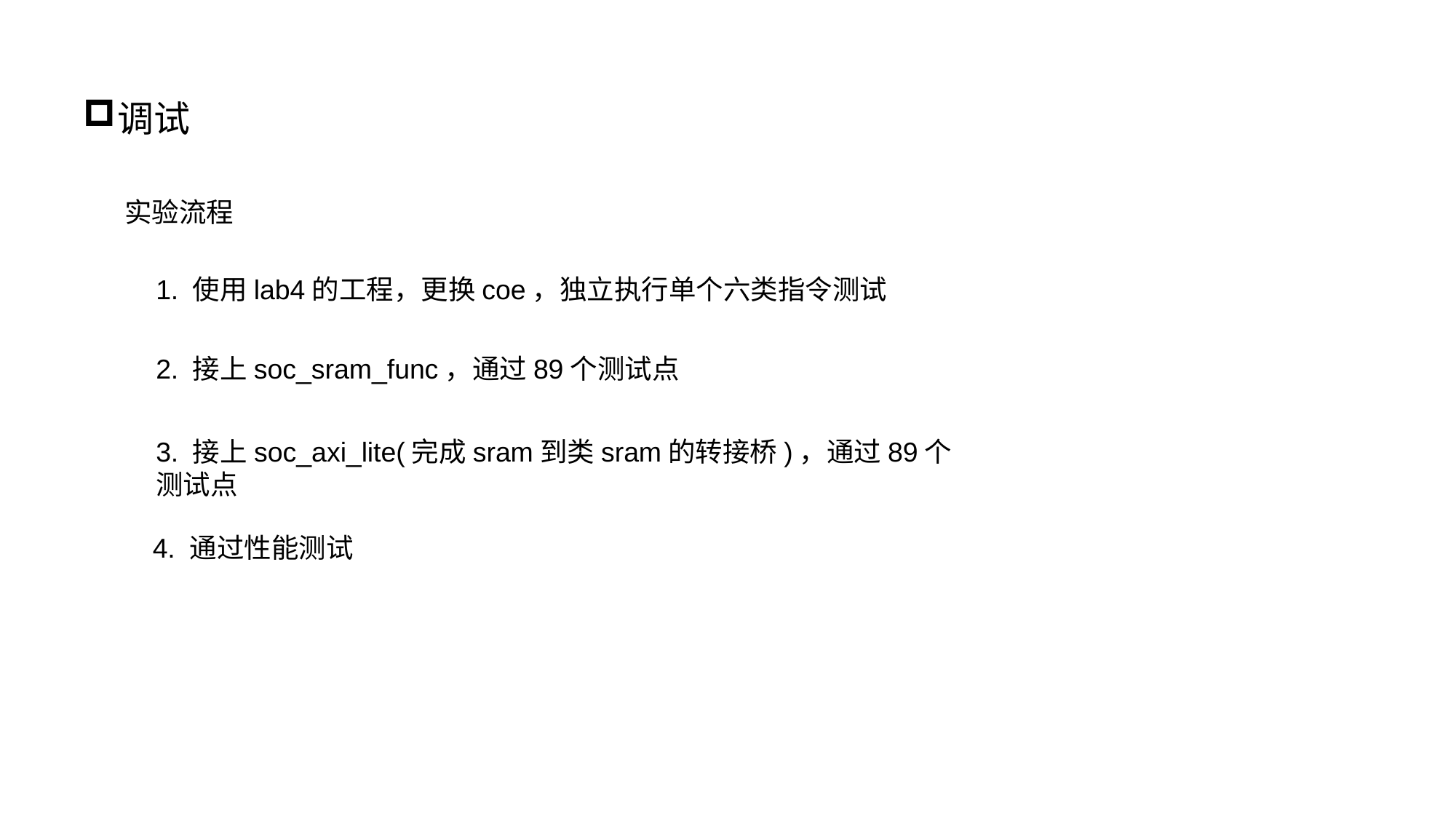

调试
实验流程
1. 使用lab4的工程，更换coe，独立执行单个六类指令测试
2. 接上soc_sram_func，通过89个测试点
3. 接上soc_axi_lite(完成sram到类sram的转接桥)，通过89个测试点
4. 通过性能测试